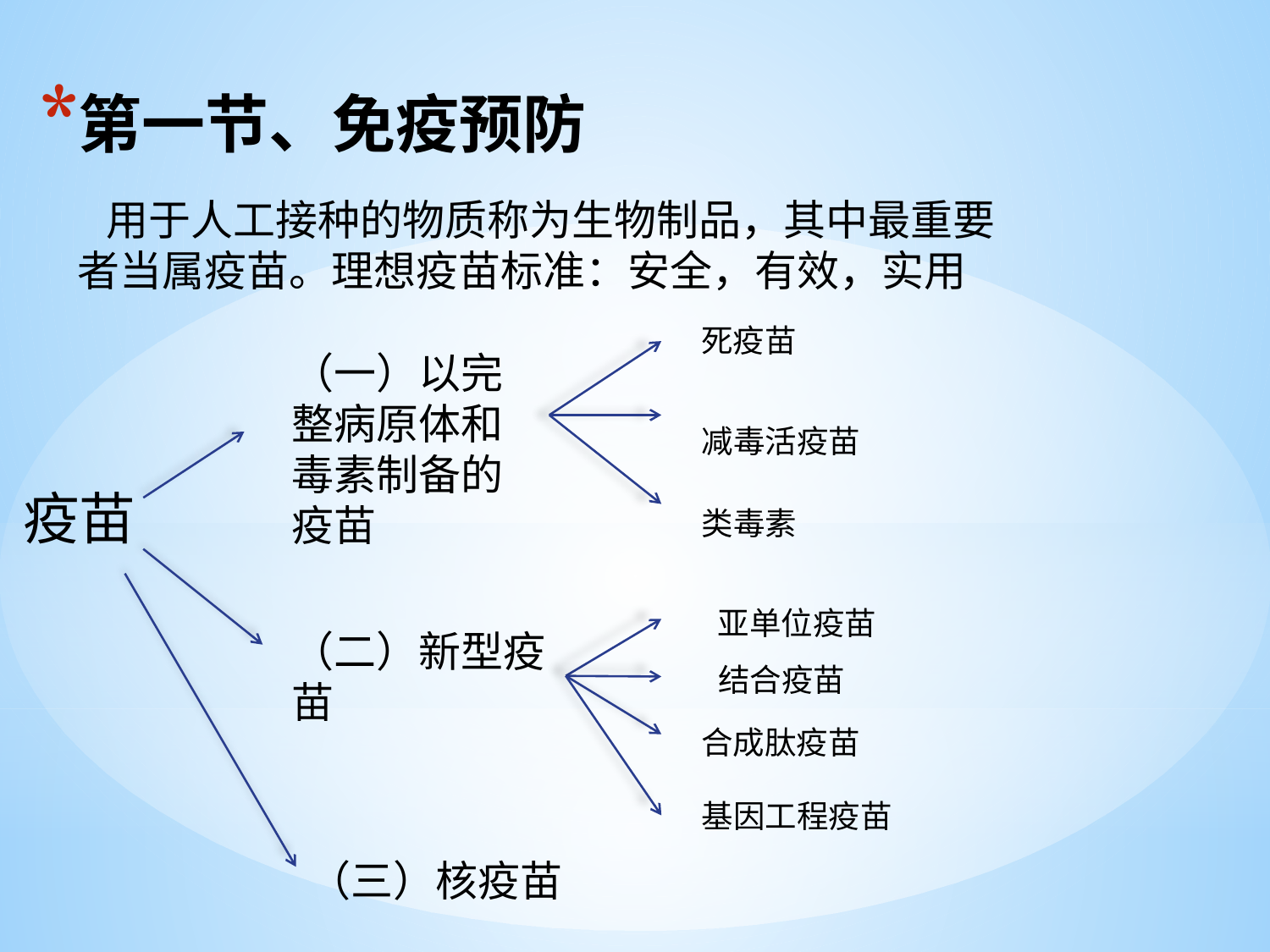

# 第一节、免疫预防
   用于人工接种的物质称为生物制品，其中最重要者当属疫苗。理想疫苗标准：安全，有效，实用

死疫苗
（一）以完整病原体和毒素制备的疫苗
减毒活疫苗
疫苗
类毒素
亚单位疫苗
（二）新型疫苗
结合疫苗
合成肽疫苗
基因工程疫苗
（三）核疫苗